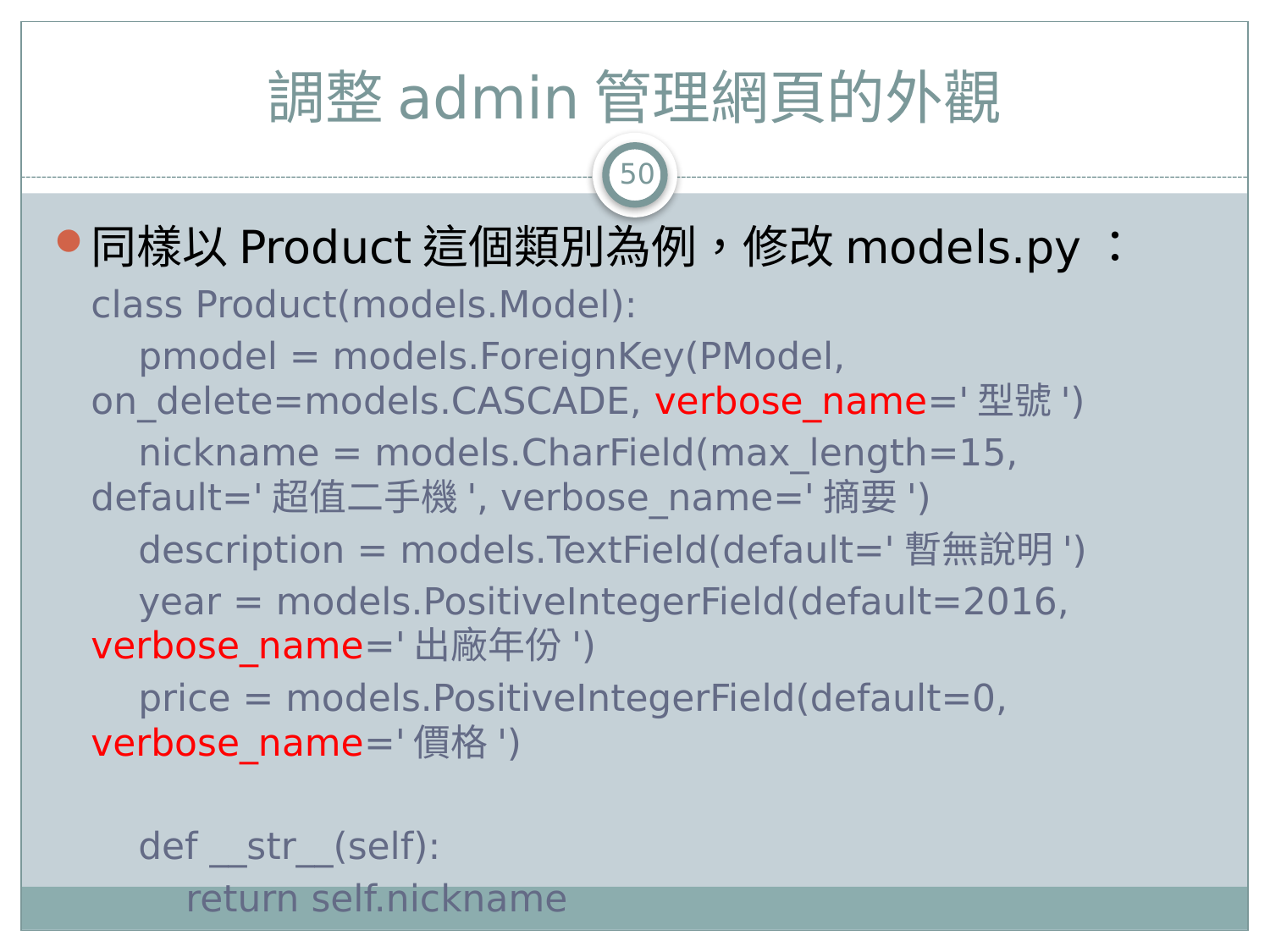

# 調整admin管理網頁的外觀
50
同樣以Product這個類別為例，修改models.py：
class Product(models.Model):
    pmodel = models.ForeignKey(PModel, on_delete=models.CASCADE, verbose_name='型號')
    nickname = models.CharField(max_length=15, default='超值二手機', verbose_name='摘要')
    description = models.TextField(default='暫無說明')
    year = models.PositiveIntegerField(default=2016, verbose_name='出廠年份')
    price = models.PositiveIntegerField(default=0, verbose_name='價格')

    def __str__(self):
        return self.nickname